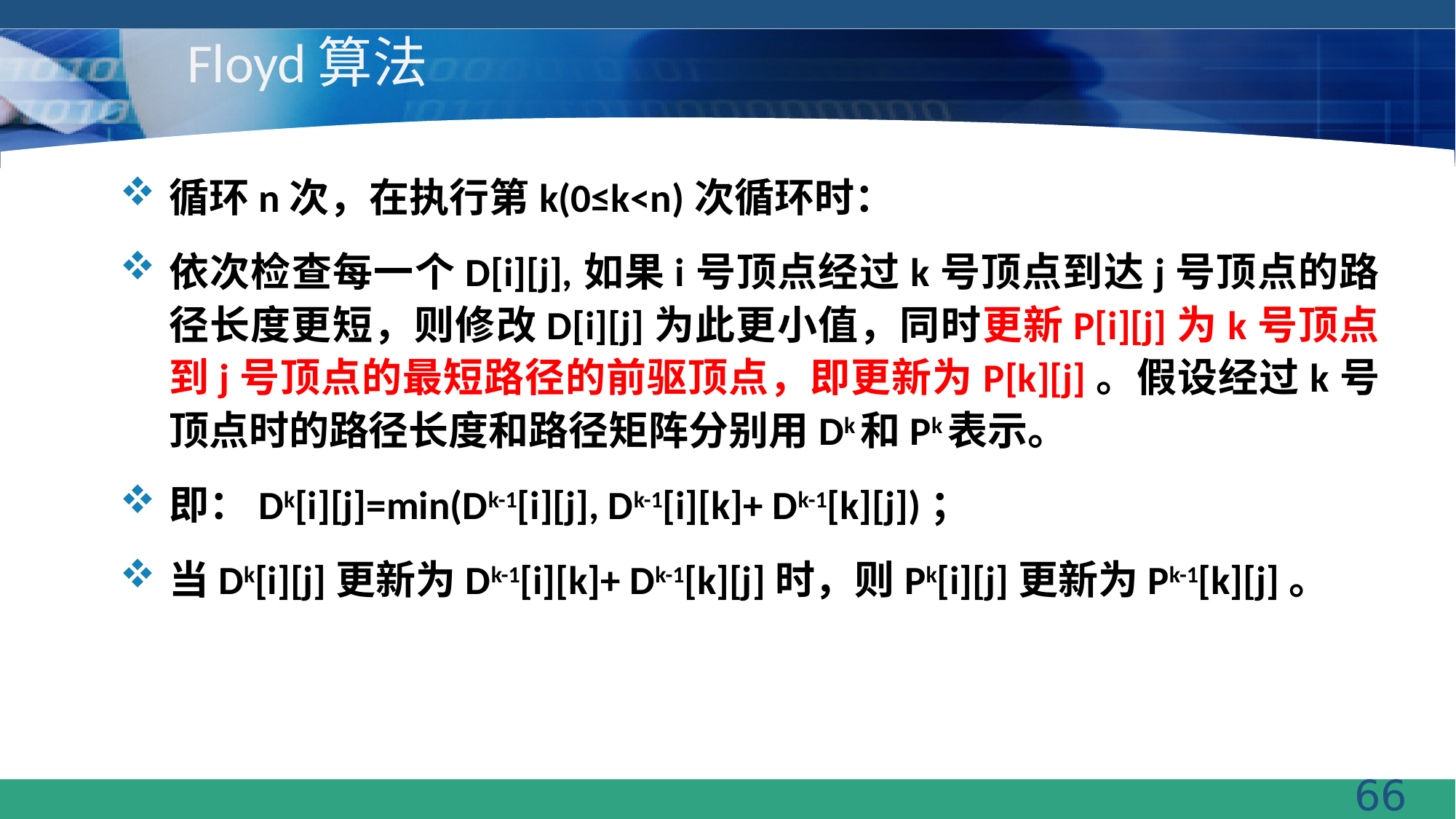

# Floyd算法
循环n次，在执行第k(0≤k<n)次循环时：
依次检查每一个D[i][j],如果i号顶点经过k号顶点到达j号顶点的路径长度更短，则修改D[i][j]为此更小值，同时更新P[i][j]为k号顶点到j号顶点的最短路径的前驱顶点，即更新为P[k][j]。假设经过k号顶点时的路径长度和路径矩阵分别用Dk和Pk表示。
即：Dk[i][j]=min(Dk-1[i][j], Dk-1[i][k]+ Dk-1[k][j])；
当Dk[i][j]更新为Dk-1[i][k]+ Dk-1[k][j]时，则Pk[i][j]更新为Pk-1[k][j]。